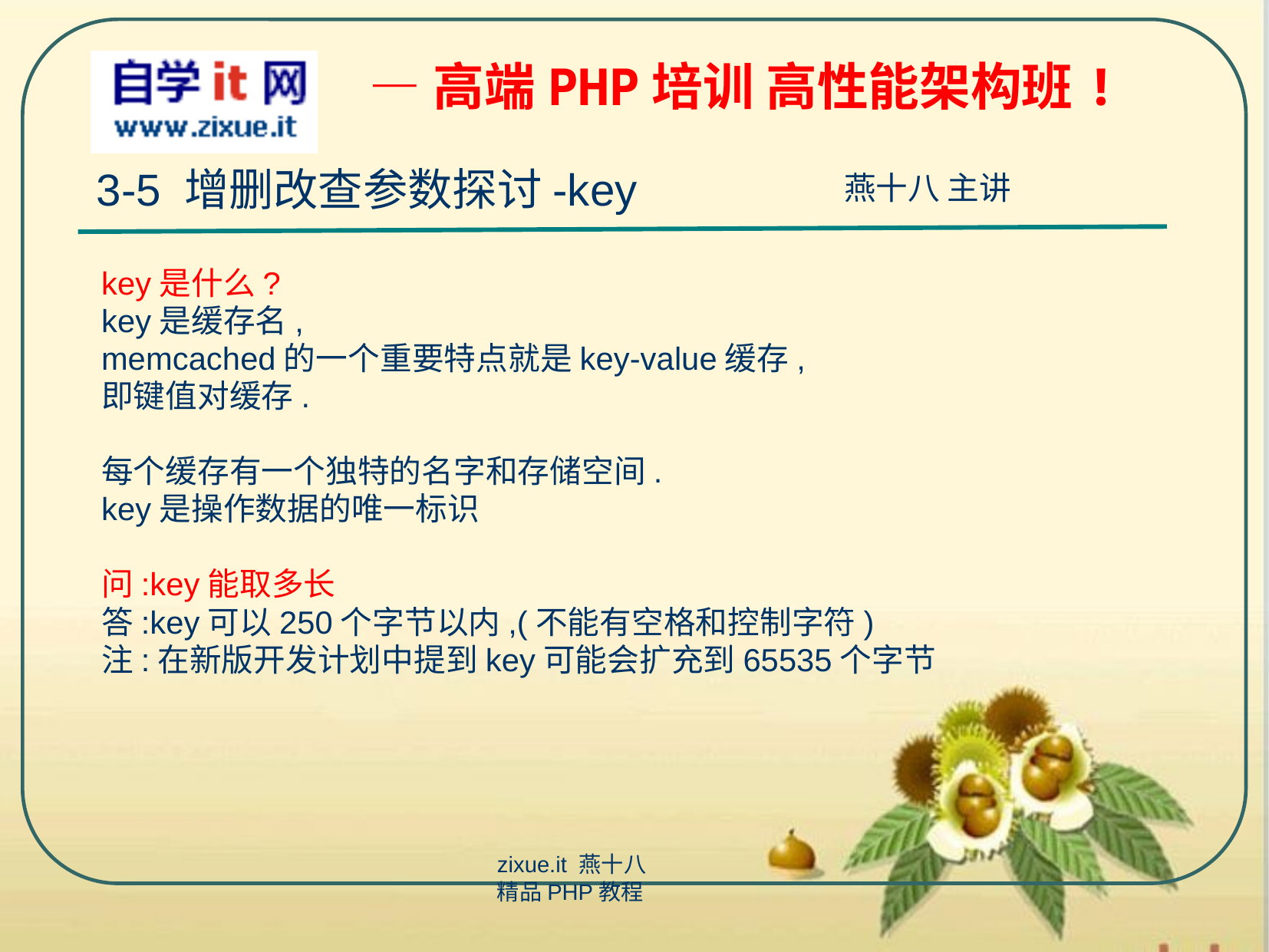

3-5 增删改查参数探讨-key
key是什么?
key是缓存名,
memcached的一个重要特点就是key-value缓存,
即键值对缓存.

每个缓存有一个独特的名字和存储空间.
key是操作数据的唯一标识

问:key能取多长
答:key可以250个字节以内,(不能有空格和控制字符)
注:在新版开发计划中提到key可能会扩充到65535个字节
zixue.it 燕十八
精品PHP教程